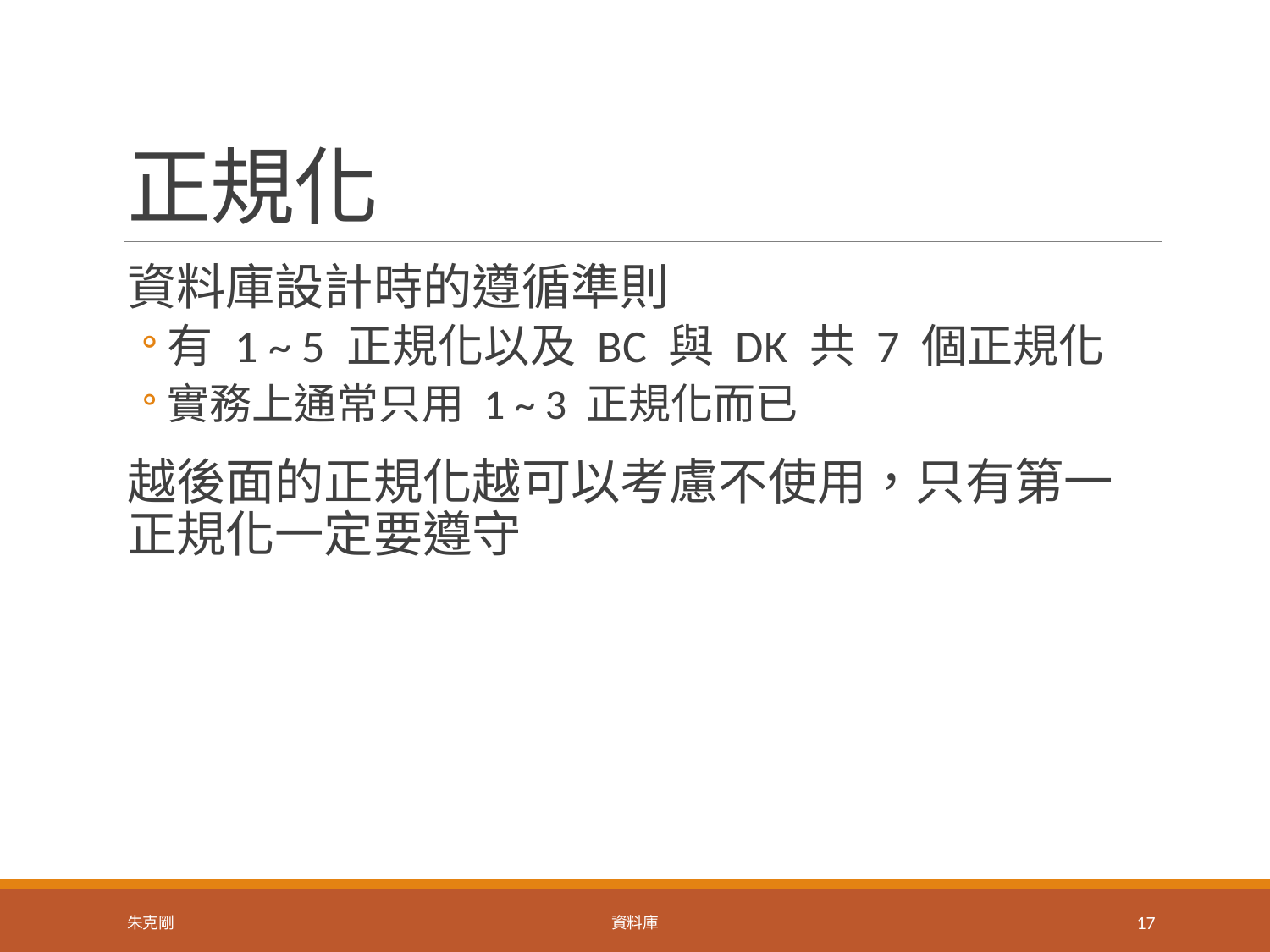

# 正規化
資料庫設計時的遵循準則
有 1 ~ 5 正規化以及 BC 與 DK 共 7 個正規化
實務上通常只用 1 ~ 3 正規化而已
越後面的正規化越可以考慮不使用，只有第一正規化一定要遵守

朱克剛
資料庫
17